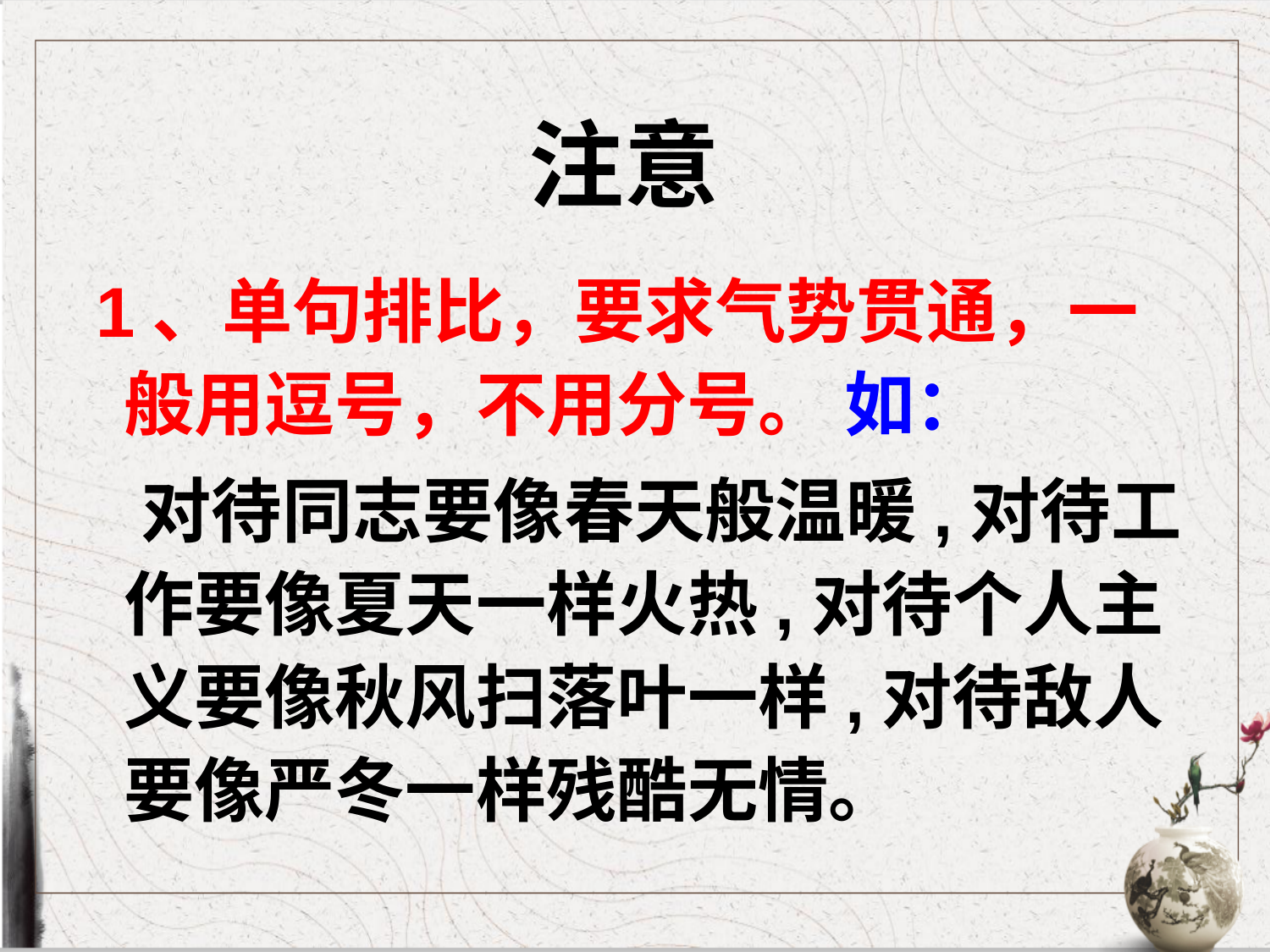

# 注意
 1、单句排比，要求气势贯通，一般用逗号，不用分号。 如：
   对待同志要像春天般温暖,对待工作要像夏天一样火热,对待个人主义要像秋风扫落叶一样,对待敌人要像严冬一样残酷无情。